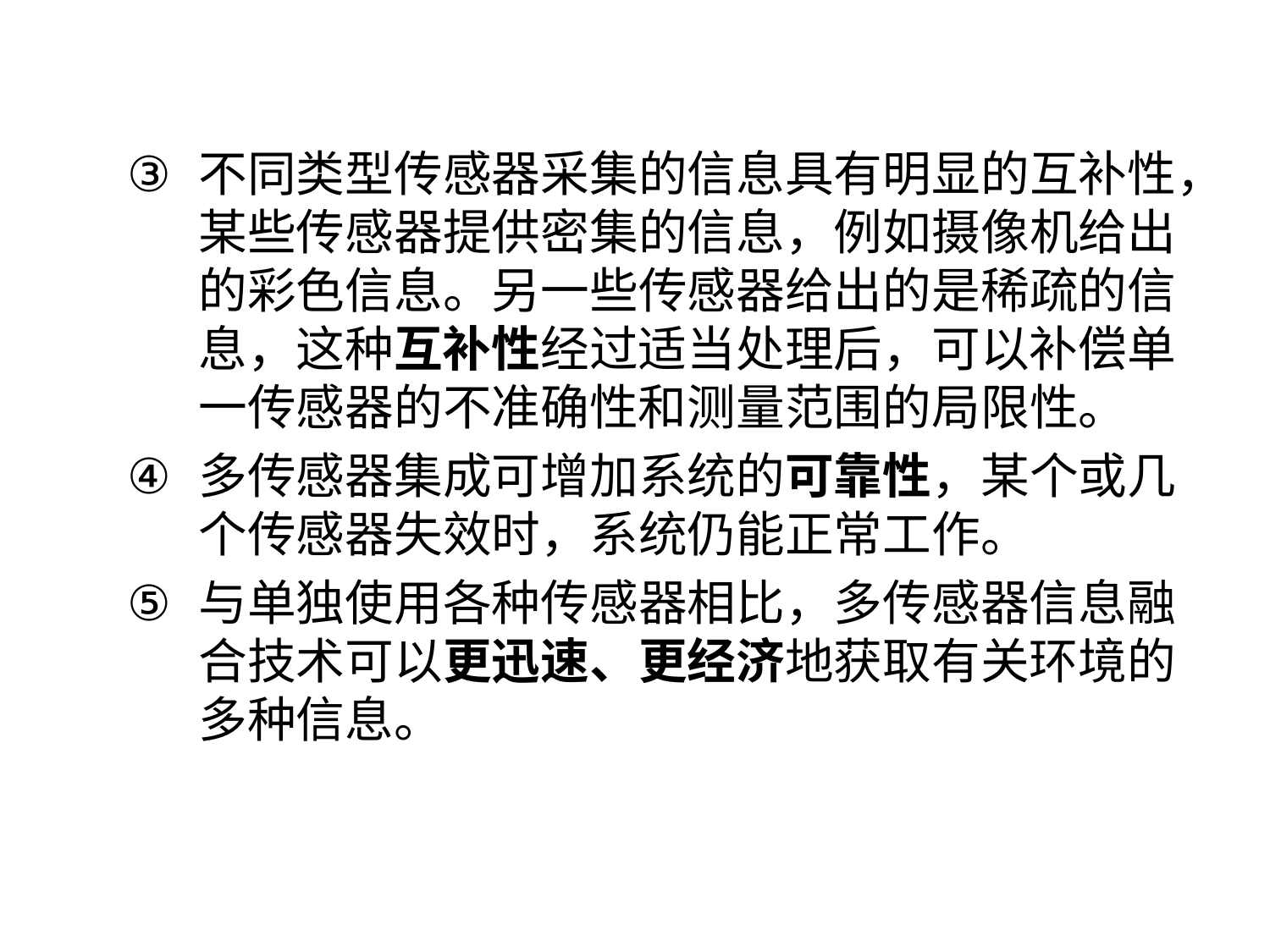

不同类型传感器采集的信息具有明显的互补性，某些传感器提供密集的信息，例如摄像机给出的彩色信息。另一些传感器给出的是稀疏的信息，这种互补性经过适当处理后，可以补偿单一传感器的不准确性和测量范围的局限性。
多传感器集成可增加系统的可靠性，某个或几个传感器失效时，系统仍能正常工作。
与单独使用各种传感器相比，多传感器信息融合技术可以更迅速、更经济地获取有关环境的多种信息。